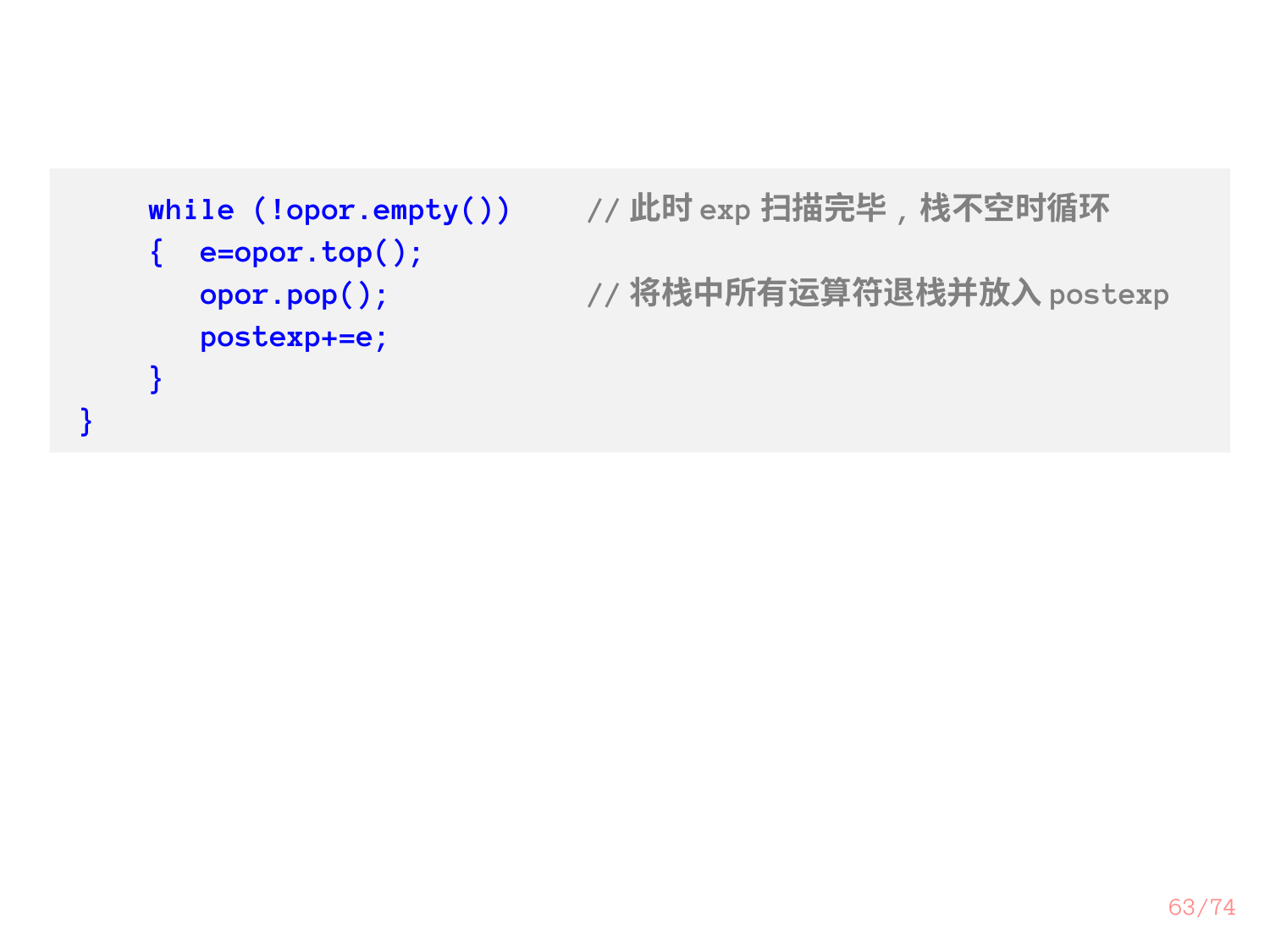

while (!opor.empty())	//此时exp扫描完毕,栈不空时循环
    {  e=opor.top();
       opor.pop();		//将栈中所有运算符退栈并放入postexp
       postexp+=e;
    }
}
63/74